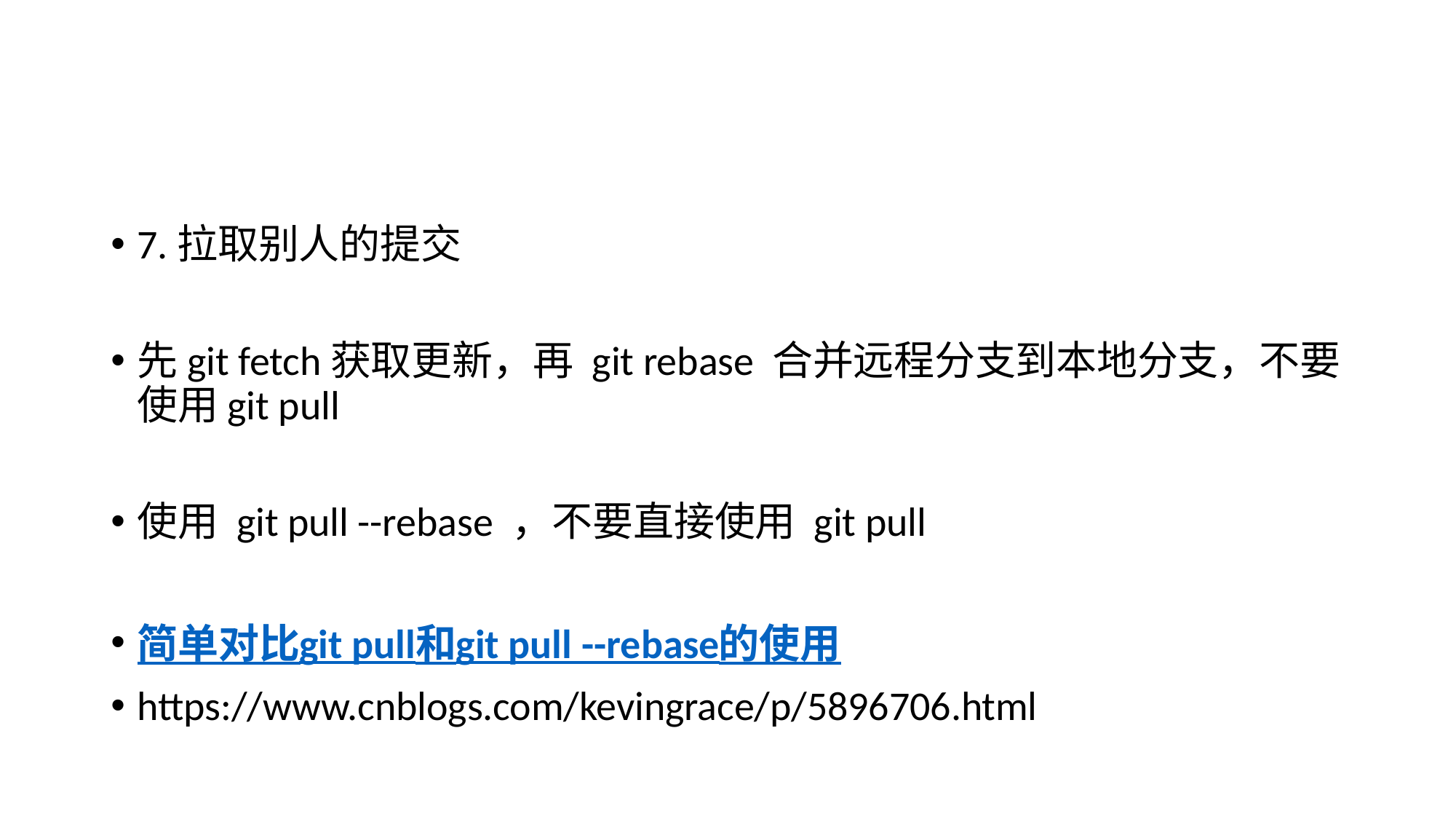

7.拉取别人的提交

先git fetch获取更新，再 git rebase 合并远程分支到本地分支，不要使用git pull

使用 git pull --rebase ，不要直接使用 git pull

简单对比git pull和git pull --rebase的使用
https://www.cnblogs.com/kevingrace/p/5896706.html